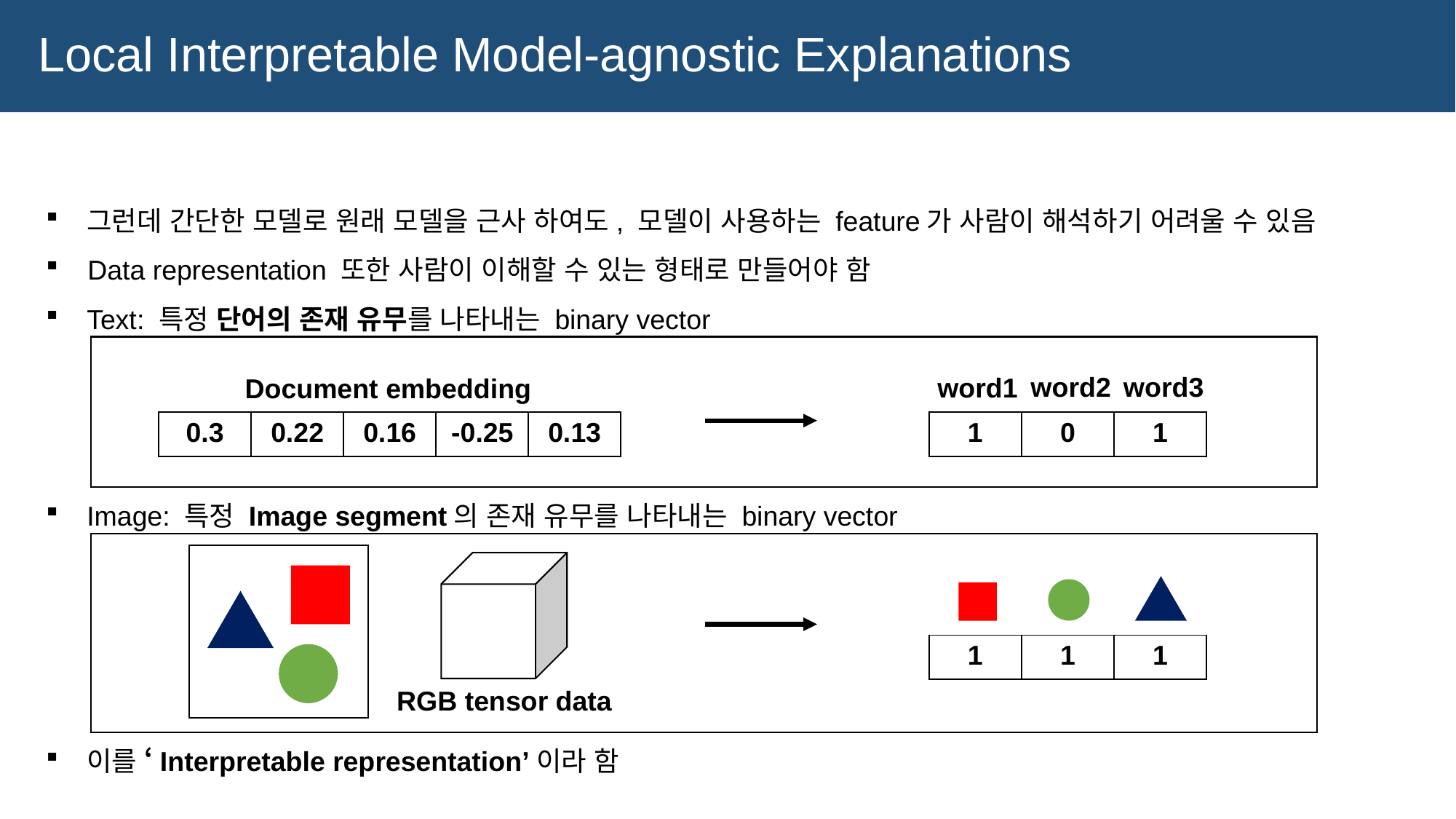

# Local Interpretable Model-agnostic Explanations
그런데 간단한 모델로 원래 모델을 근사 하여도, 모델이 사용하는 feature가 사람이 해석하기 어려울 수 있음
 Data representation 또한 사람이 이해할 수 있는 형태로 만들어야 함
Text: 특정 단어의 존재 유무를 나타내는 binary vector

Image: 특정 Image segment의 존재 유무를 나타내는 binary vector

이를 ‘Interpretable representation’이라 함

word2
word3
word1
Document embedding
| 0.3 | 0.22 | 0.16 | -0.25 | 0.13 |
| --- | --- | --- | --- | --- |
| 1 | 0 | 1 |
| --- | --- | --- |

| 1 | 1 | 1 |
| --- | --- | --- |
RGB tensor data